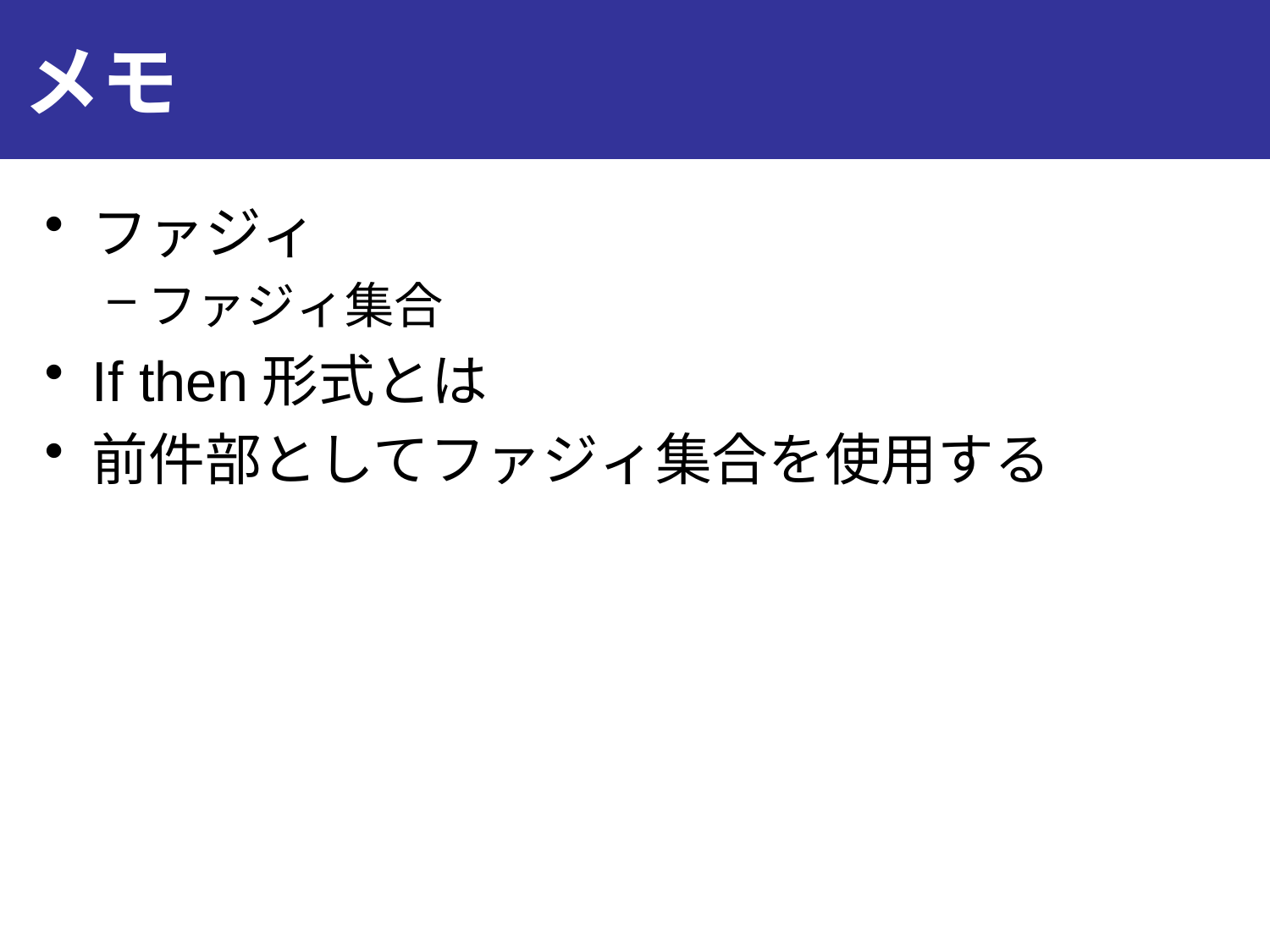

# メモ
ファジィ
ファジィ集合
If then形式とは
前件部としてファジィ集合を使用する